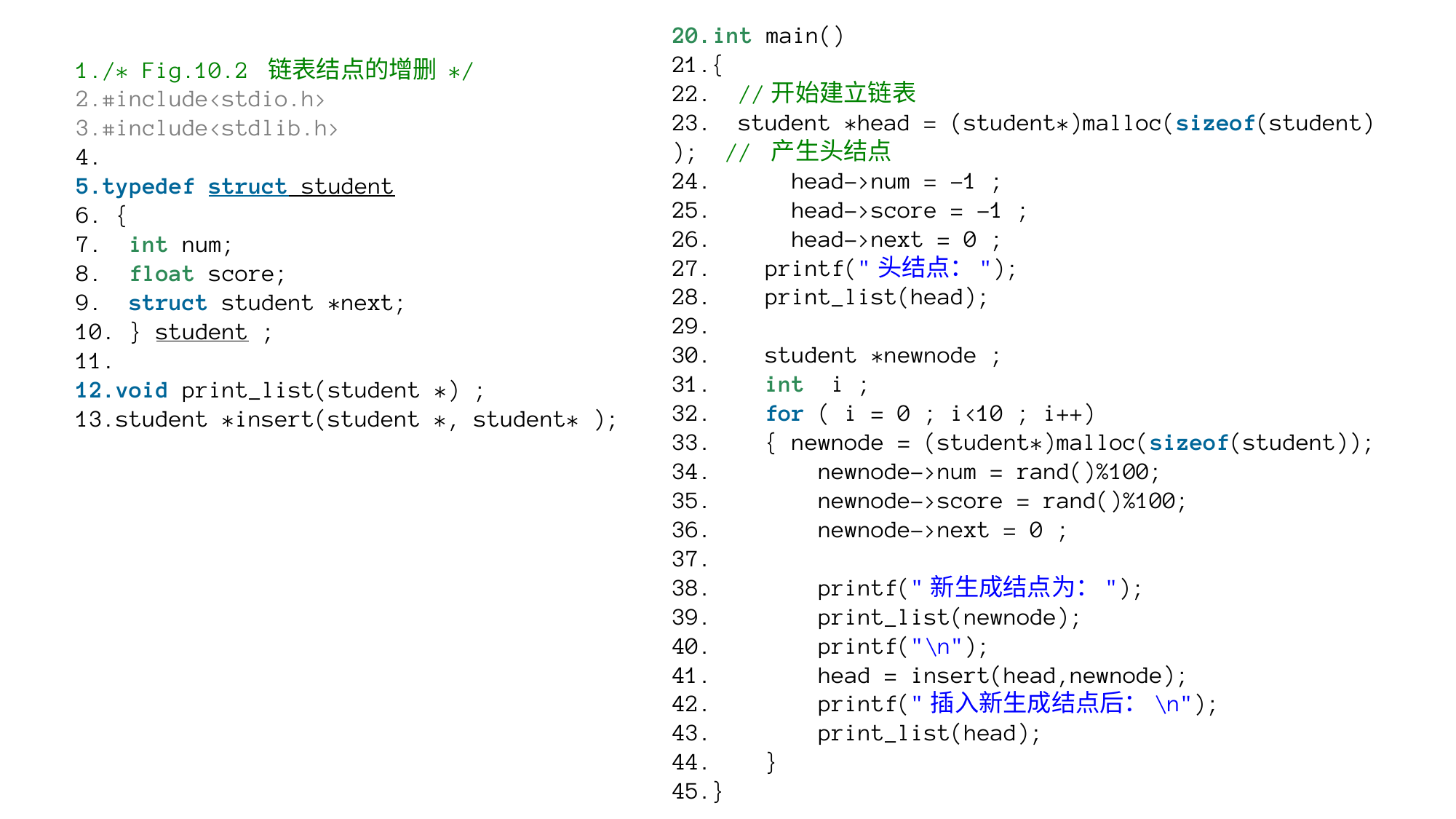

int main()
{
  //开始建立链表
  student *head = (student*)malloc(sizeof(student));  // 产生头结点
      head->num = -1 ;
      head->score = -1 ;
      head->next = 0 ;
    printf("头结点：");
    print_list(head);

    student *newnode ;
    int  i ;
    for ( i = 0 ; i<10 ; i++)
    { newnode = (student*)malloc(sizeof(student));
        newnode->num = rand()%100;
        newnode->score = rand()%100;
        newnode->next = 0 ;

        printf("新生成结点为：");
        print_list(newnode);
        printf("\n");
        head = insert(head,newnode);
        printf("插入新生成结点后：\n");
        print_list(head);
    }
}
/* Fig.10.2 链表结点的增删 */
#include<stdio.h>
#include<stdlib.h>

typedef struct student
 {
  int num;
  float score;
  struct student *next;
 } student ;

void print_list(student *) ;
student *insert(student *, student* );